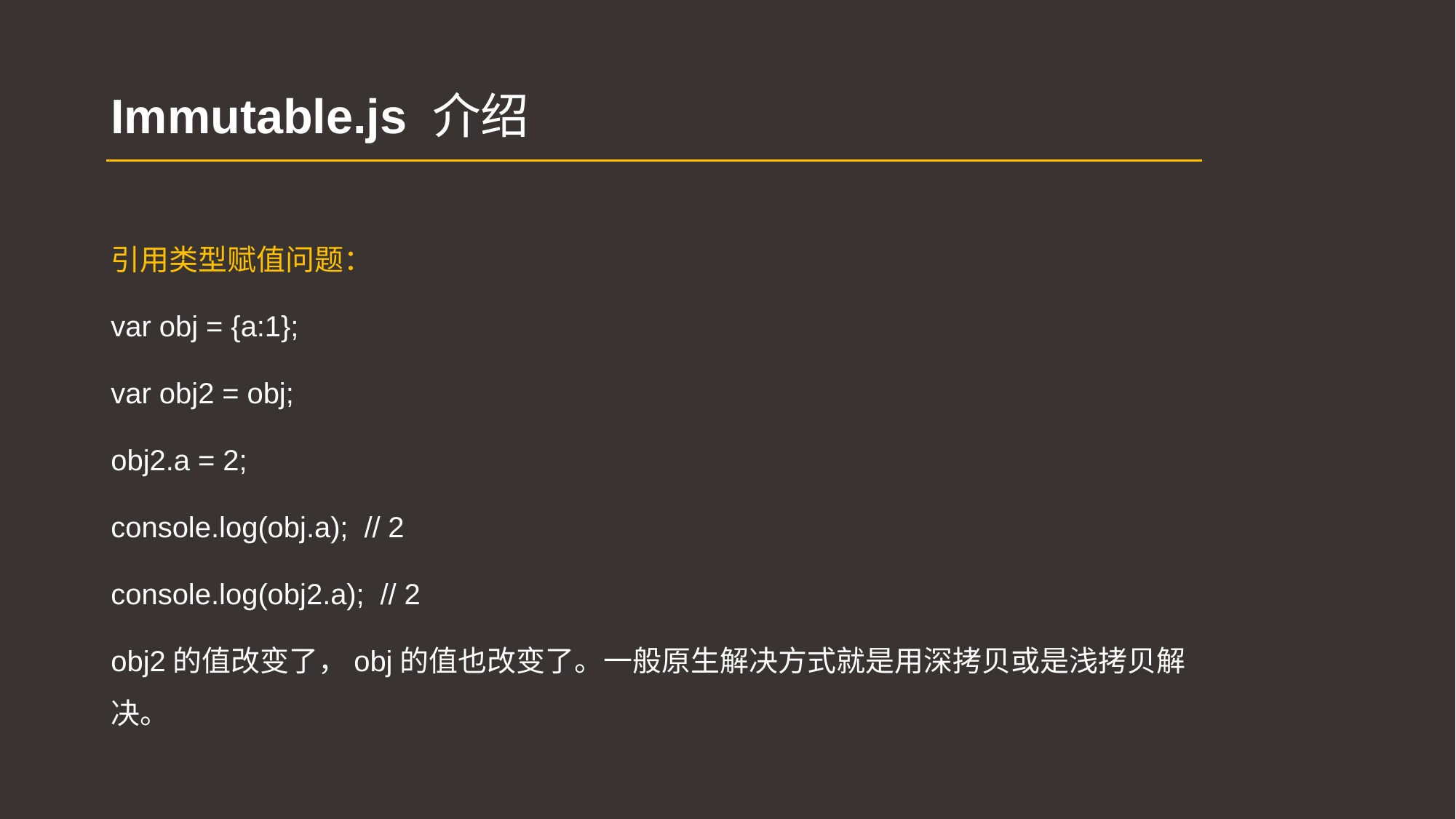

# Immutable.js 介绍
引用类型赋值问题：
var obj = {a:1};
var obj2 = obj;
obj2.a = 2;
console.log(obj.a);  // 2
console.log(obj2.a);  // 2
obj2的值改变了，obj的值也改变了。一般原生解决方式就是用深拷贝或是浅拷贝解决。